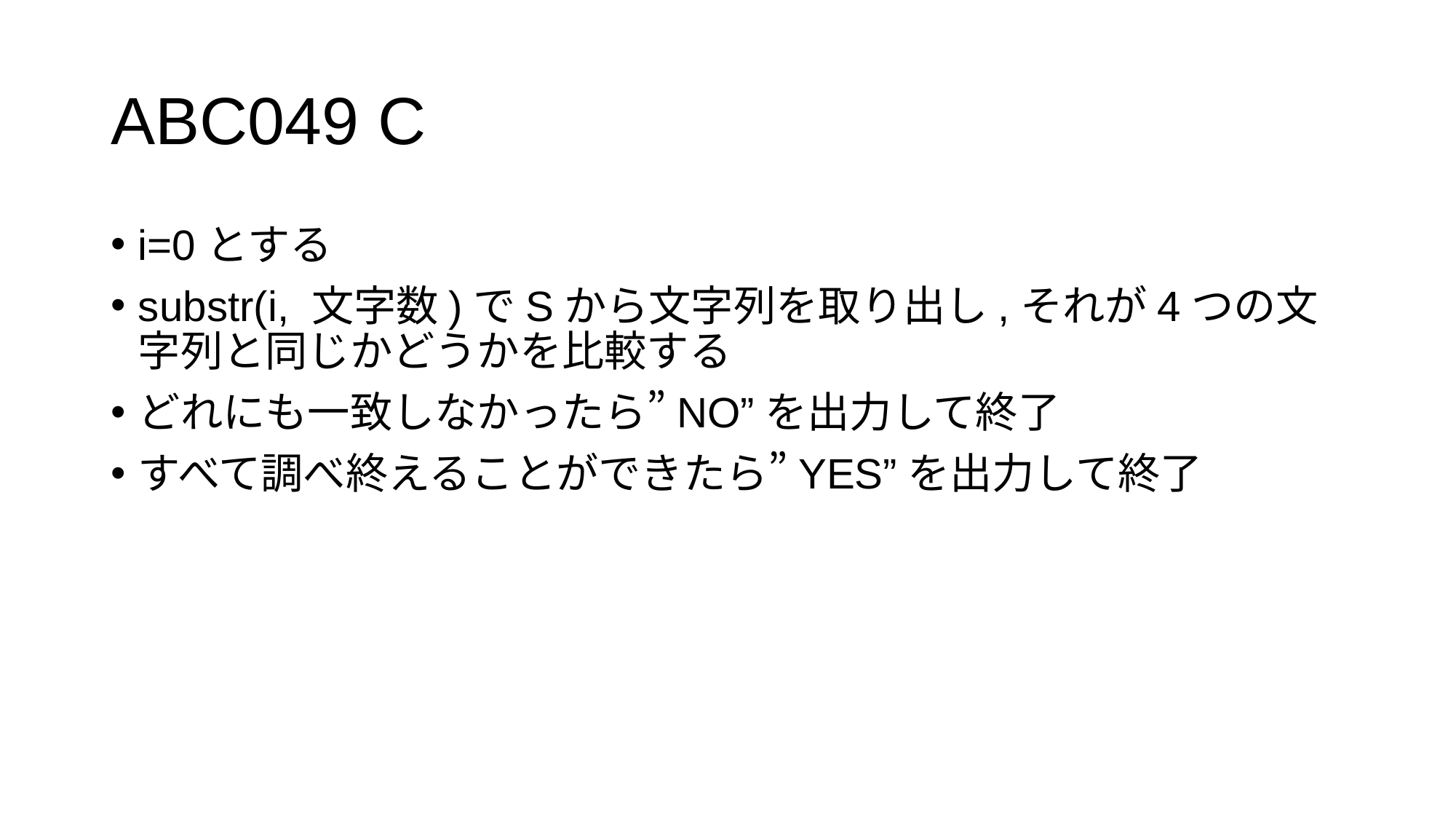

# ABC049 C
i=0とする
substr(i, 文字数)でSから文字列を取り出し,それが4つの文字列と同じかどうかを比較する
どれにも一致しなかったら”NO”を出力して終了
すべて調べ終えることができたら”YES”を出力して終了